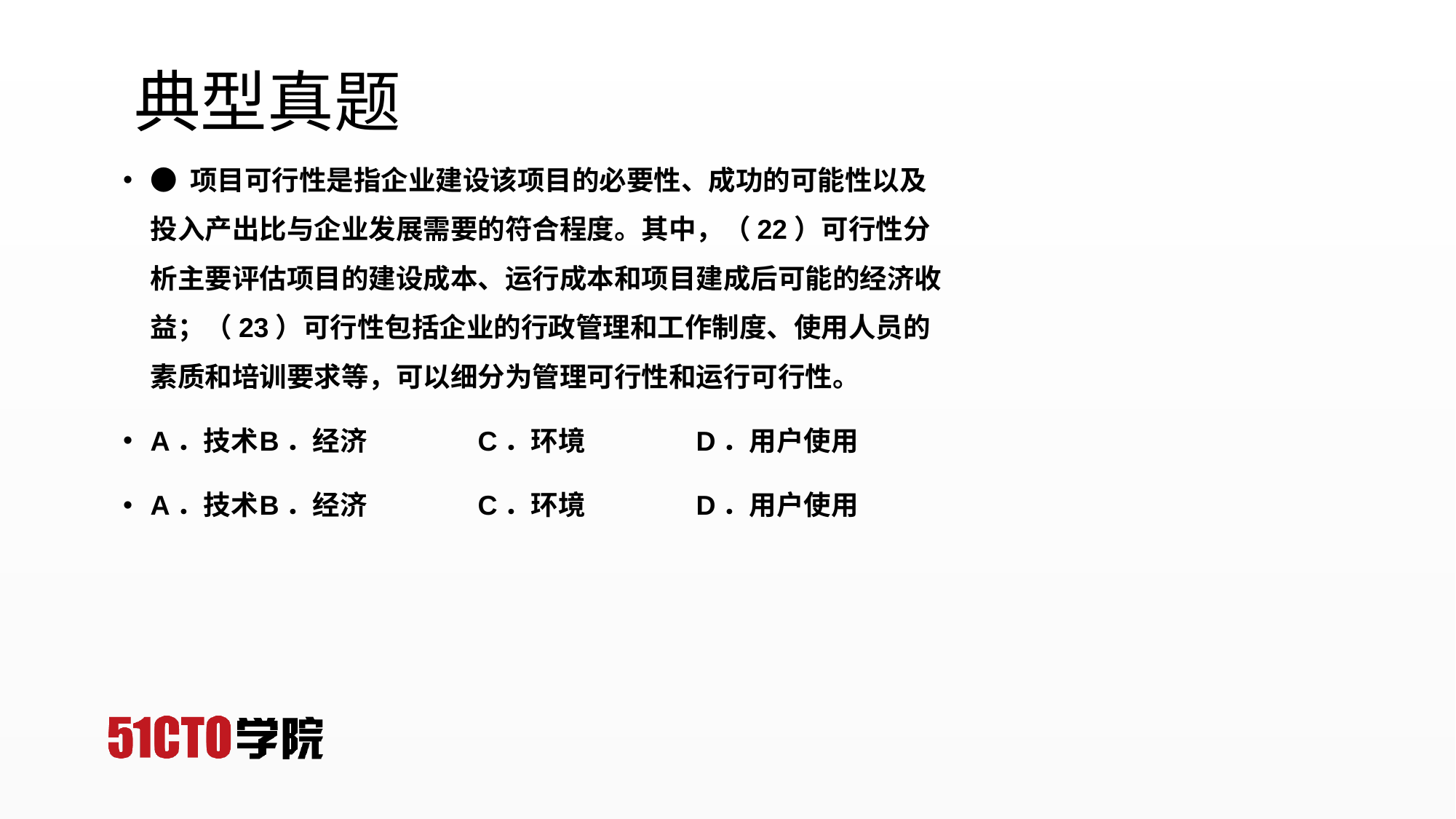

# 典型真题
● 项目可行性是指企业建设该项目的必要性、成功的可能性以及投入产出比与企业发展需要的符合程度。其中，（22）可行性分析主要评估项目的建设成本、运行成本和项目建成后可能的经济收益；（23）可行性包括企业的行政管理和工作制度、使用人员的素质和培训要求等，可以细分为管理可行性和运行可行性。
A．技术	B．经济		C．环境		D．用户使用
A．技术	B．经济		C．环境		D．用户使用